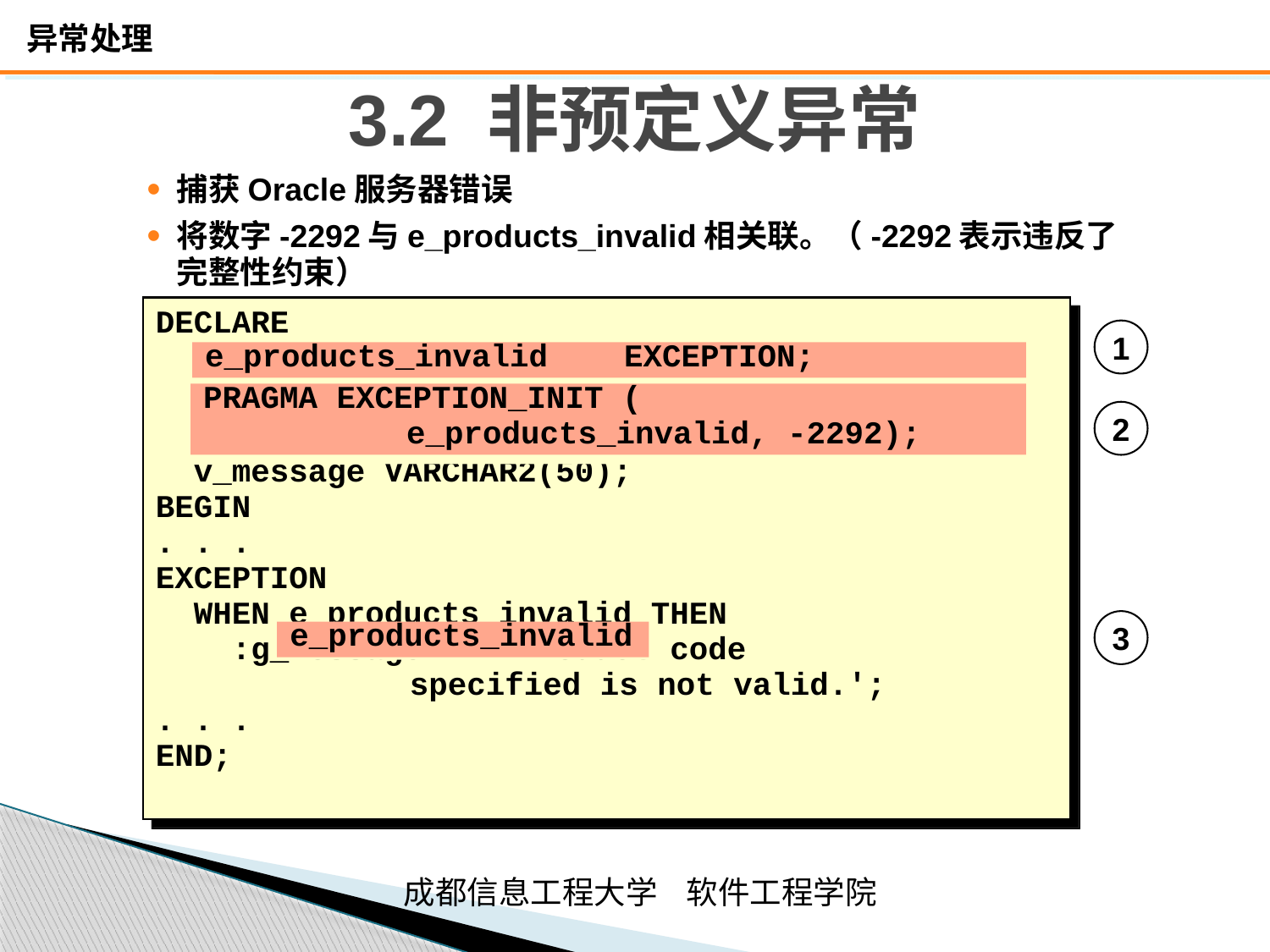

# 3.2 非预定义异常
捕获Oracle服务器错误
将数字-2292与e_products_invalid相关联。（-2292表示违反了完整性约束）
DECLARE
  e_products_invalid	EXCEPTION;
  PRAGMA EXCEPTION_INIT (
		e_products_invalid, -2292);
  v_message VARCHAR2(50);
BEGIN
. . .
EXCEPTION
  WHEN e_products_invalid THEN
    :g_message := 'Product code
		specified is not valid.';
. . .
END;
1
e_products_invalid    EXCEPTION;

PRAGMA EXCEPTION_INIT (
	    e_products_invalid, -2292);
2
3

e_products_invalid